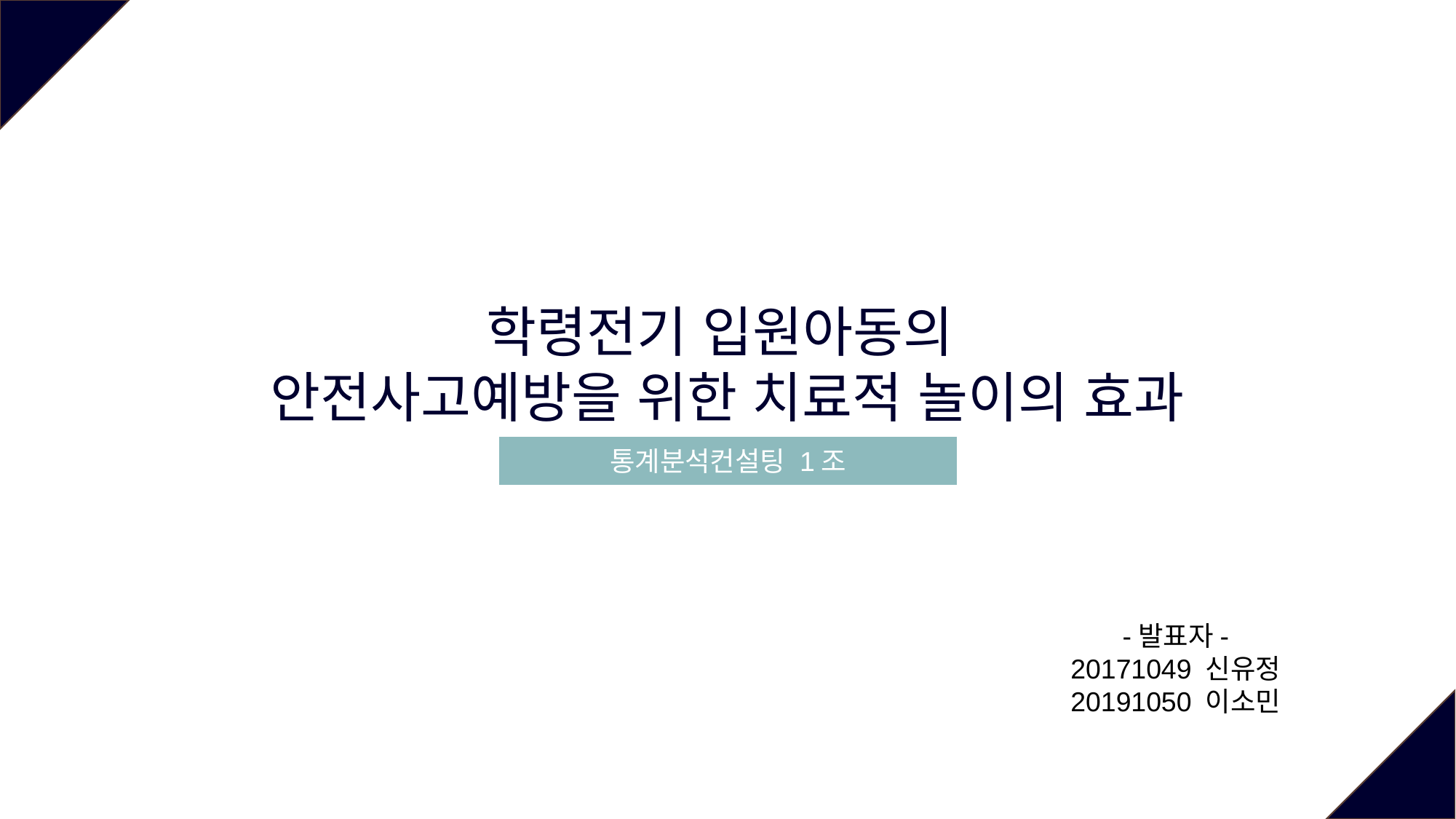

학령전기 입원아동의
안전사고예방을 위한 치료적 놀이의 효과
통계분석컨설팅 1조
-발표자-
20171049 신유정
20191050 이소민